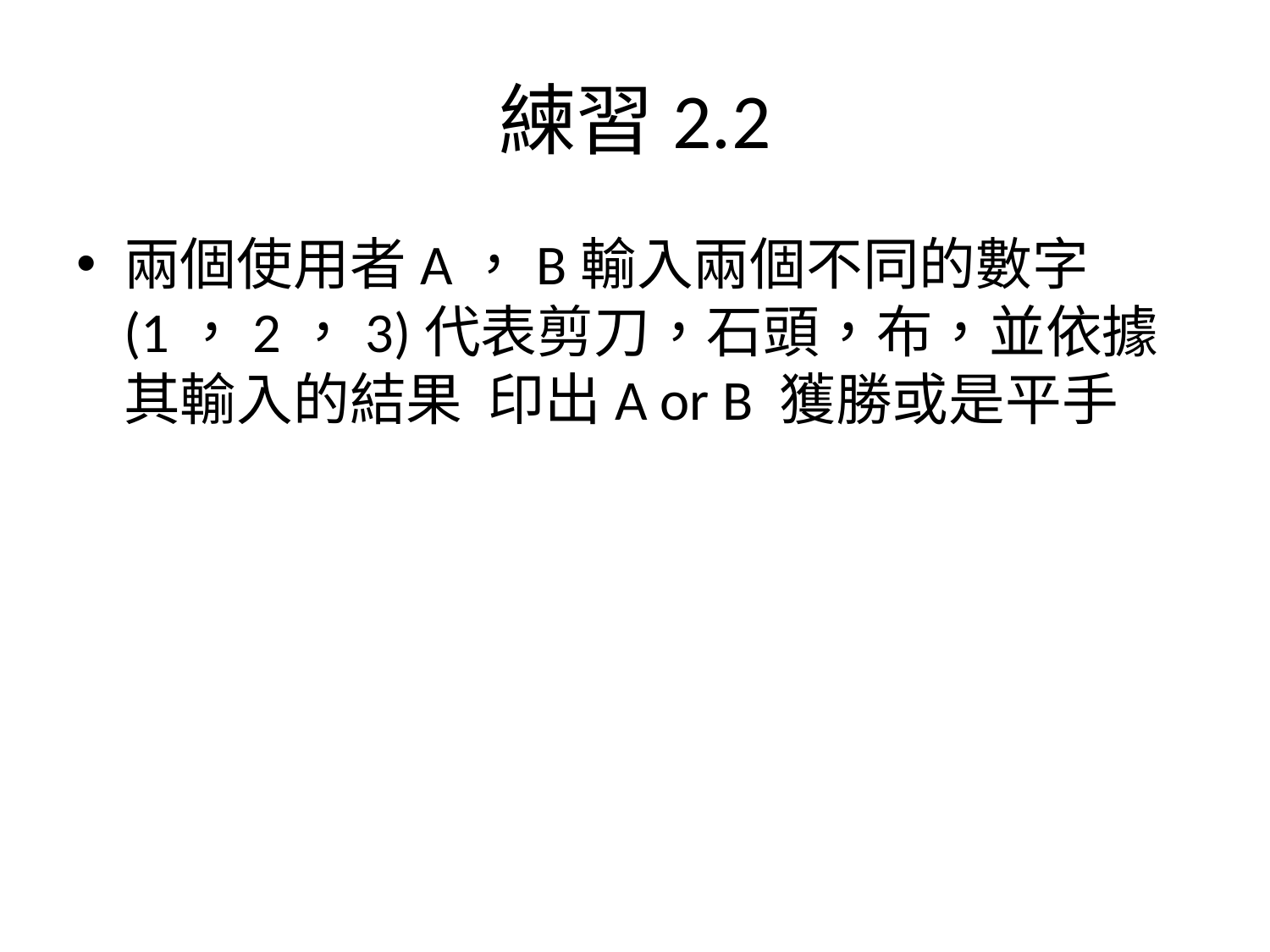

# 練習2.2
兩個使用者A，B輸入兩個不同的數字(1，2，3)代表剪刀，石頭，布，並依據其輸入的結果  印出A or B 獲勝或是平手